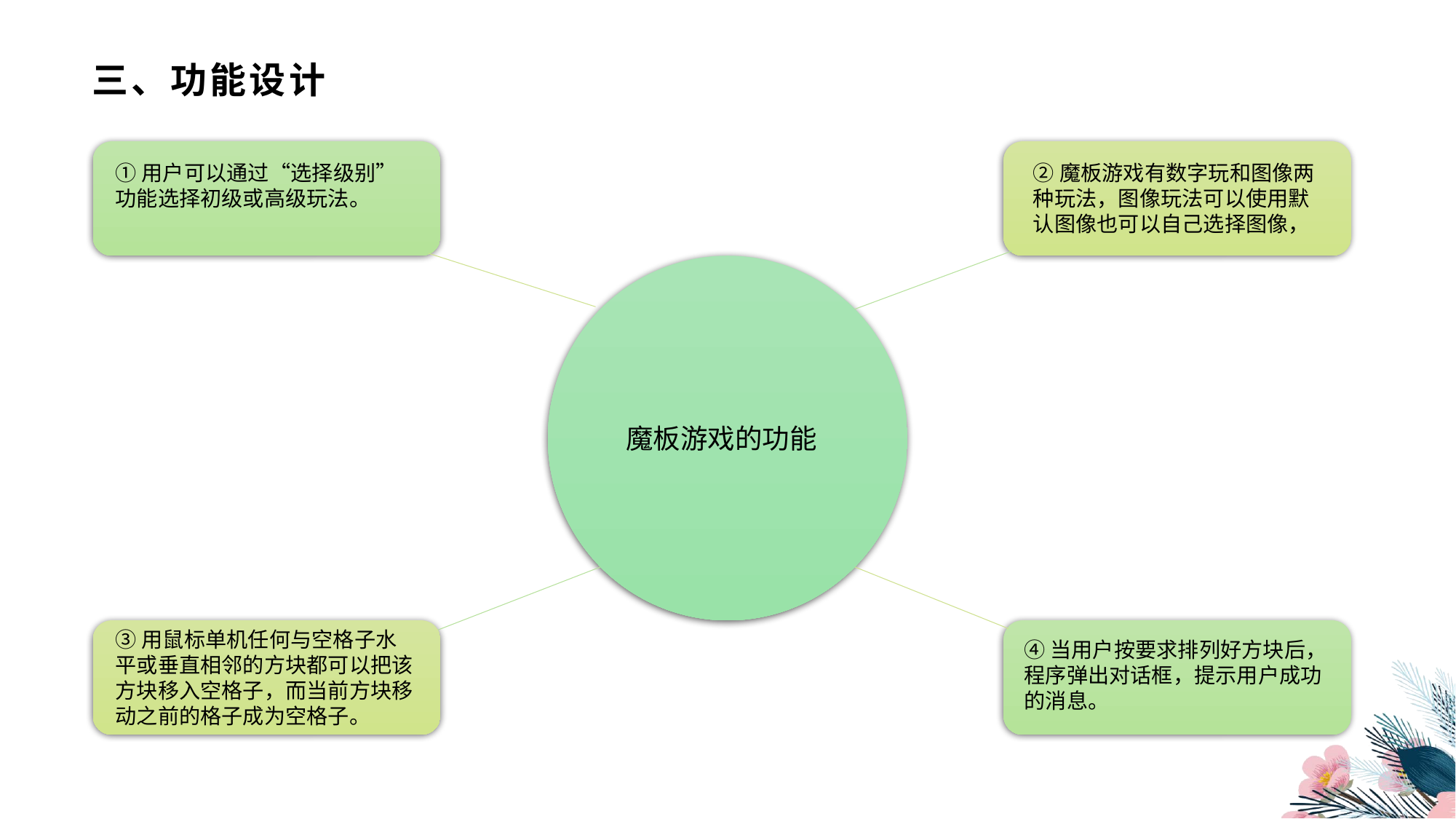

# 三、功能设计

①用户可以通过“选择级别”功能选择初级或高级玩法。
②魔板游戏有数字玩和图像两种玩法，图像玩法可以使用默认图像也可以自己选择图像，

魔板游戏的功能

③用鼠标单机任何与空格子水平或垂直相邻的方块都可以把该方块移入空格子，而当前方块移动之前的格子成为空格子。
④当用户按要求排列好方块后，程序弹出对话框，提示用户成功的消息。